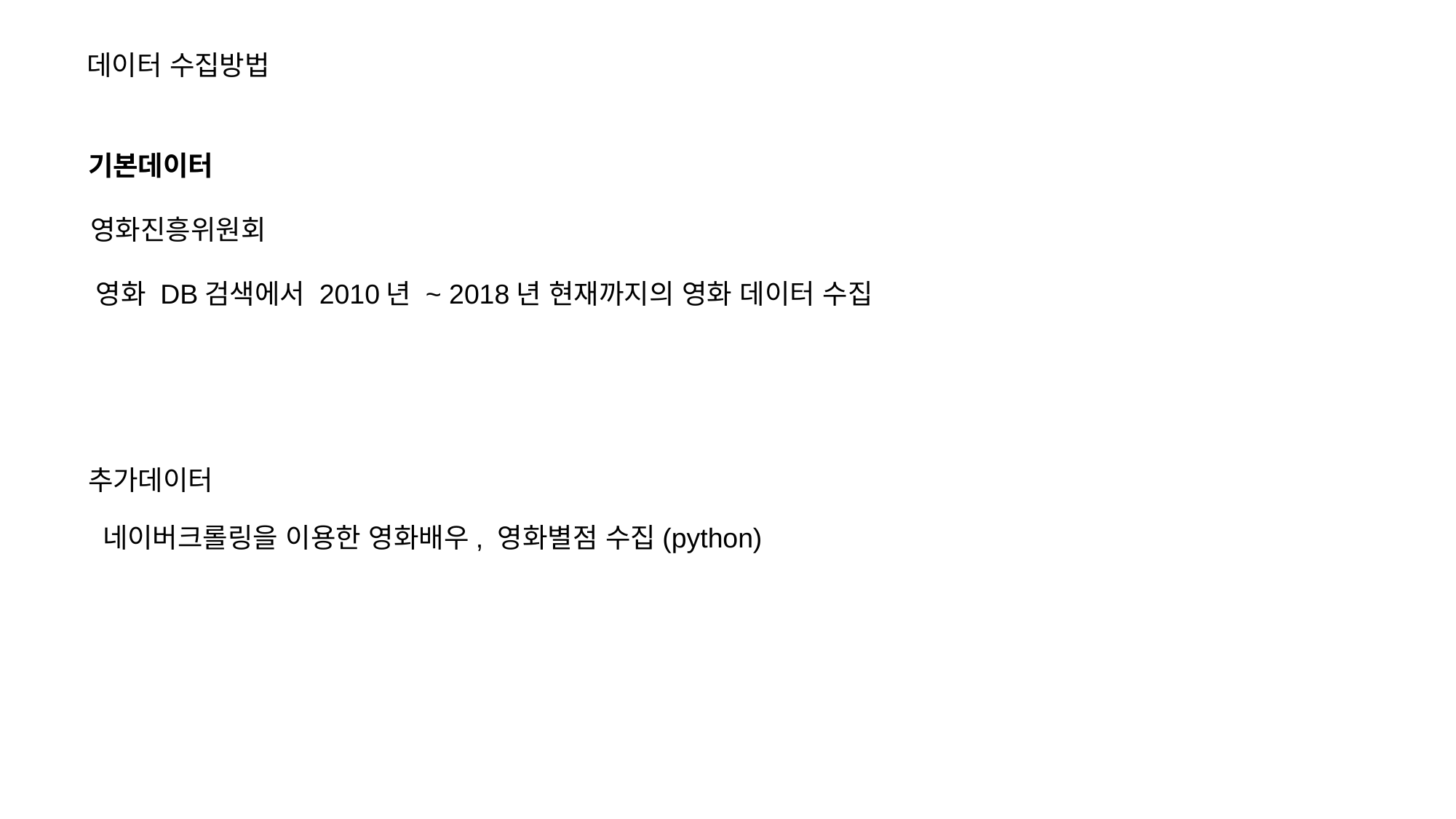

데이터 수집방법
기본데이터
영화진흥위원회
영화 DB검색에서 2010년 ~ 2018년 현재까지의 영화 데이터 수집
추가데이터
네이버크롤링을 이용한 영화배우, 영화별점 수집(python)